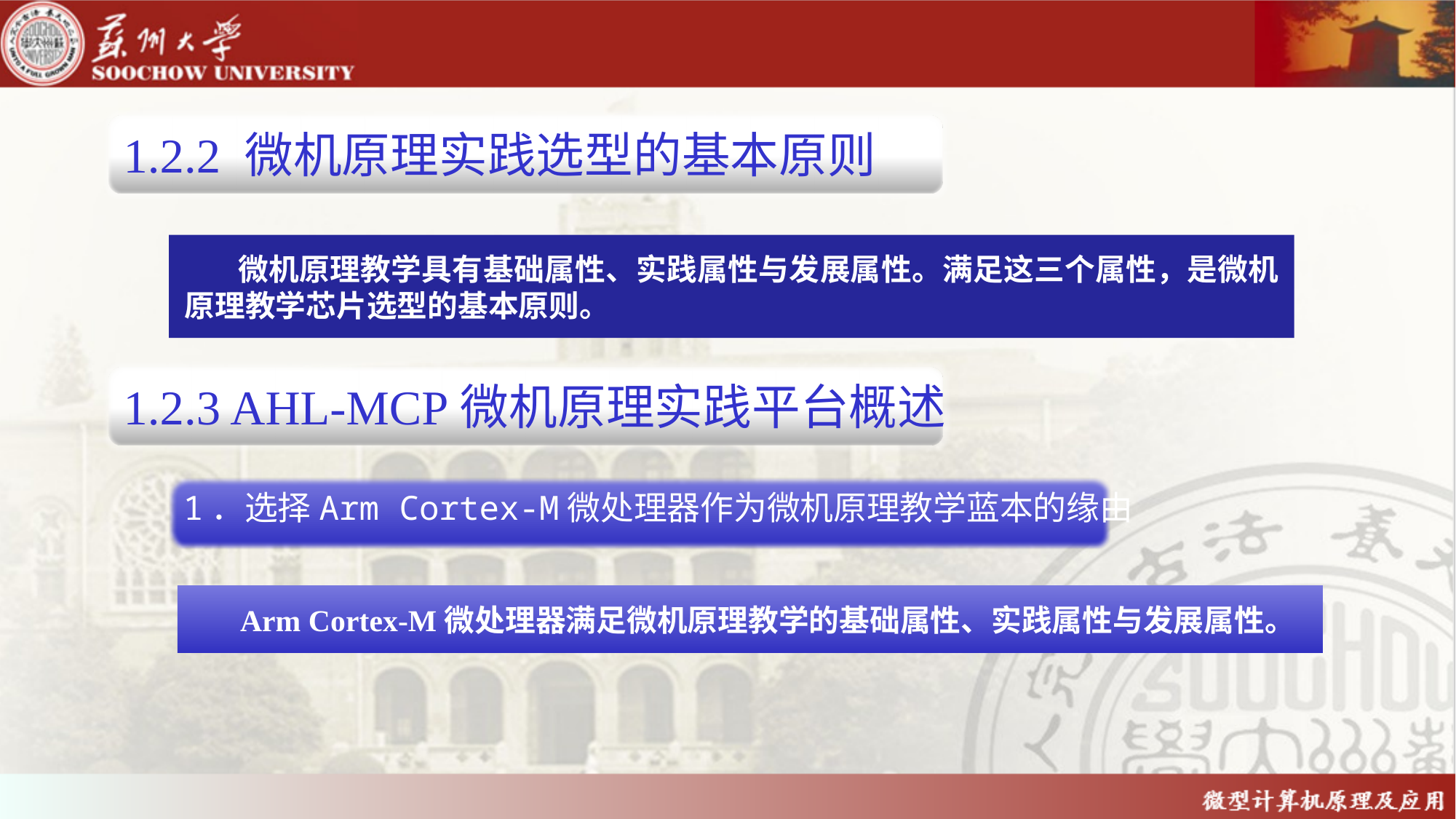

1.2.2 微机原理实践选型的基本原则

  微机原理教学具有基础属性、实践属性与发展属性。满足这三个属性，是微机原理教学芯片选型的基本原则。
1.2.3 AHL-MCP微机原理实践平台概述

1．选择Arm Cortex-M微处理器作为微机原理教学蓝本的缘由
  Arm Cortex-M微处理器满足微机原理教学的基础属性、实践属性与发展属性。